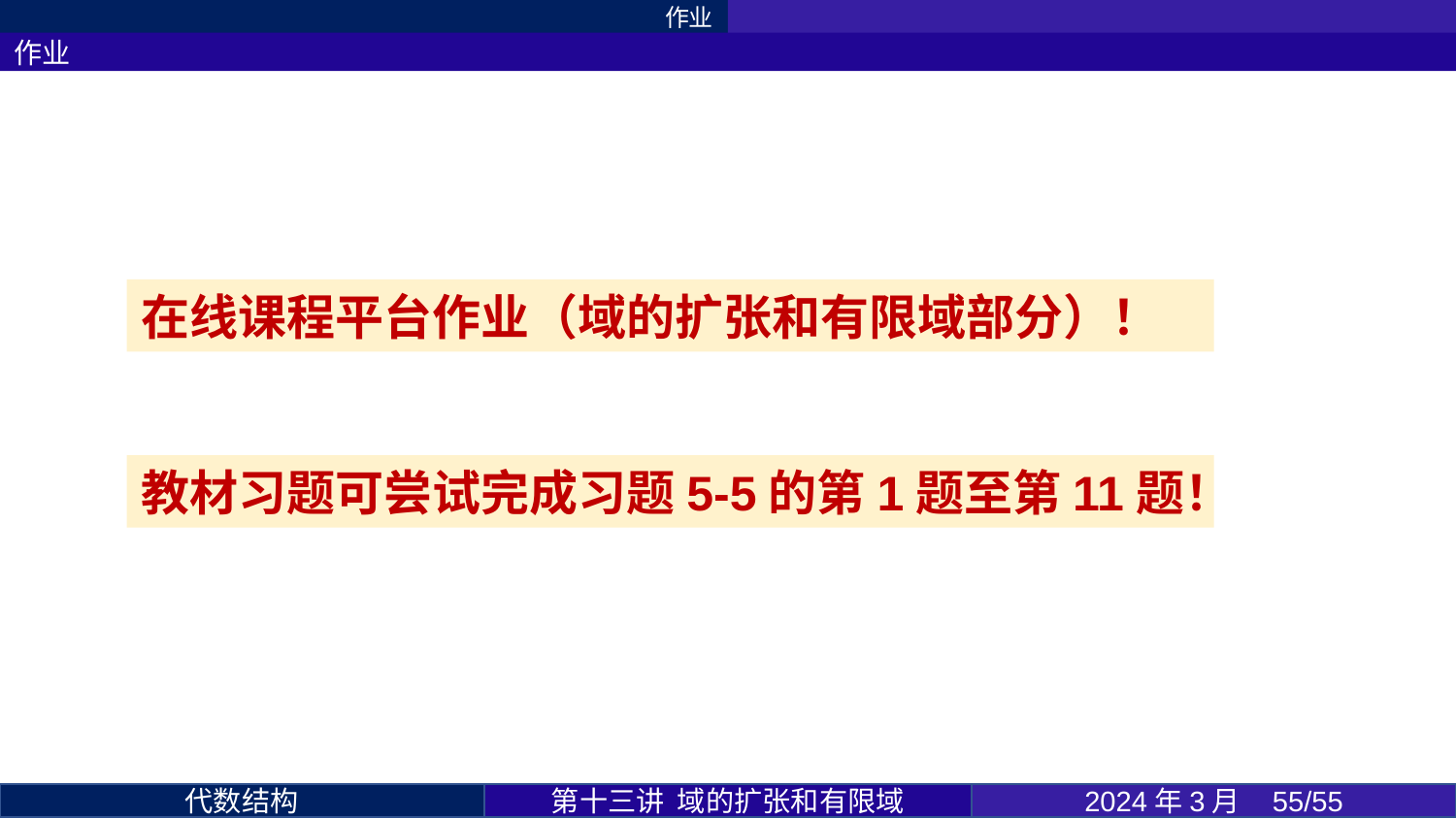

作业
作业
在线课程平台作业（域的扩张和有限域部分）！
教材习题可尝试完成习题5-5的第1题至第11题！
第十三讲  域的扩张和有限域
2024年3月    55/55
代数结构